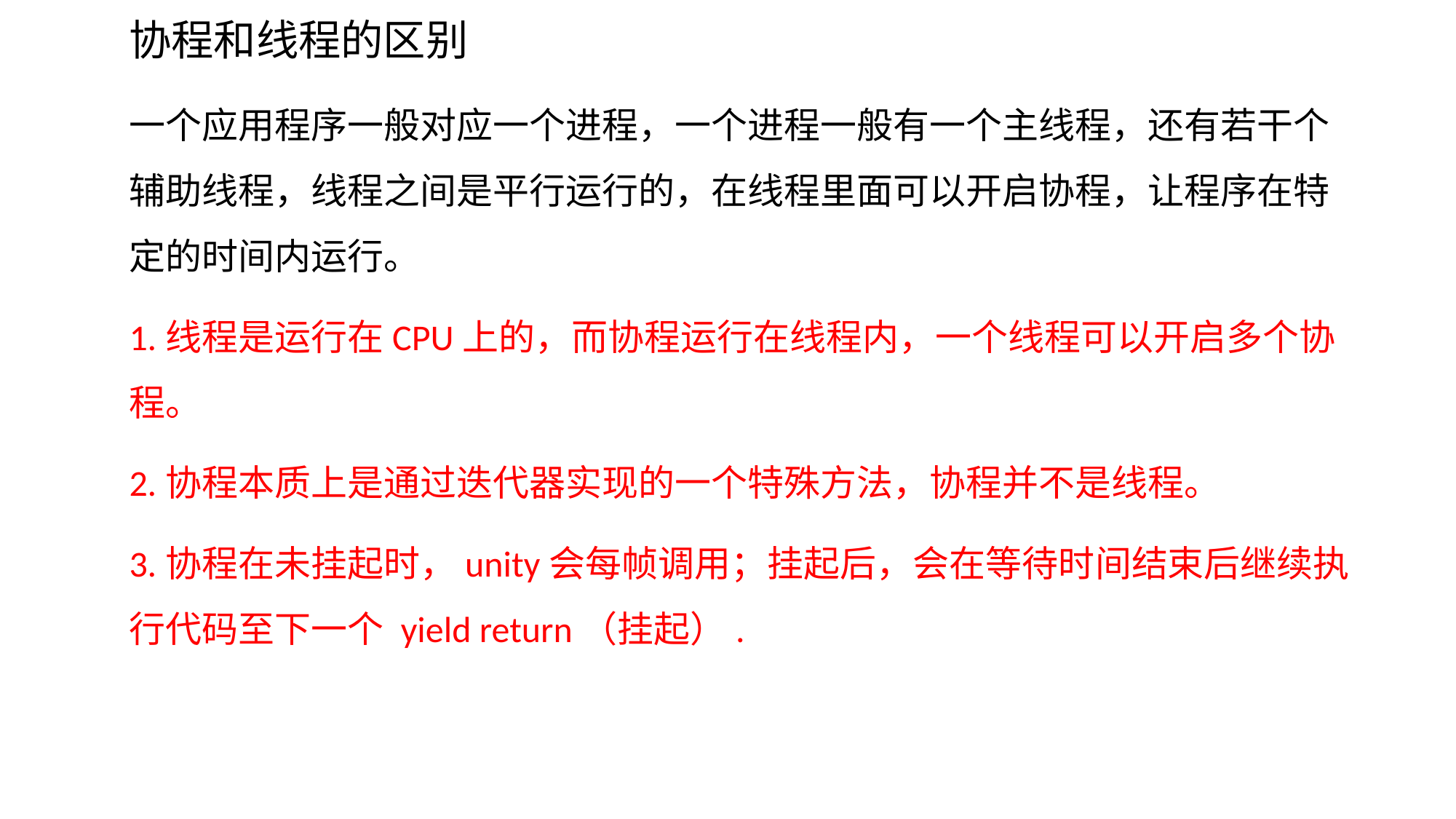

协程和线程的区别
一个应用程序一般对应一个进程，一个进程一般有一个主线程，还有若干个辅助线程，线程之间是平行运行的，在线程里面可以开启协程，让程序在特定的时间内运行。
1.线程是运行在CPU上的，而协程运行在线程内，一个线程可以开启多个协程。
2.协程本质上是通过迭代器实现的一个特殊方法，协程并不是线程。
3.协程在未挂起时，unity会每帧调用；挂起后，会在等待时间结束后继续执行代码至下一个 yield return（挂起）.